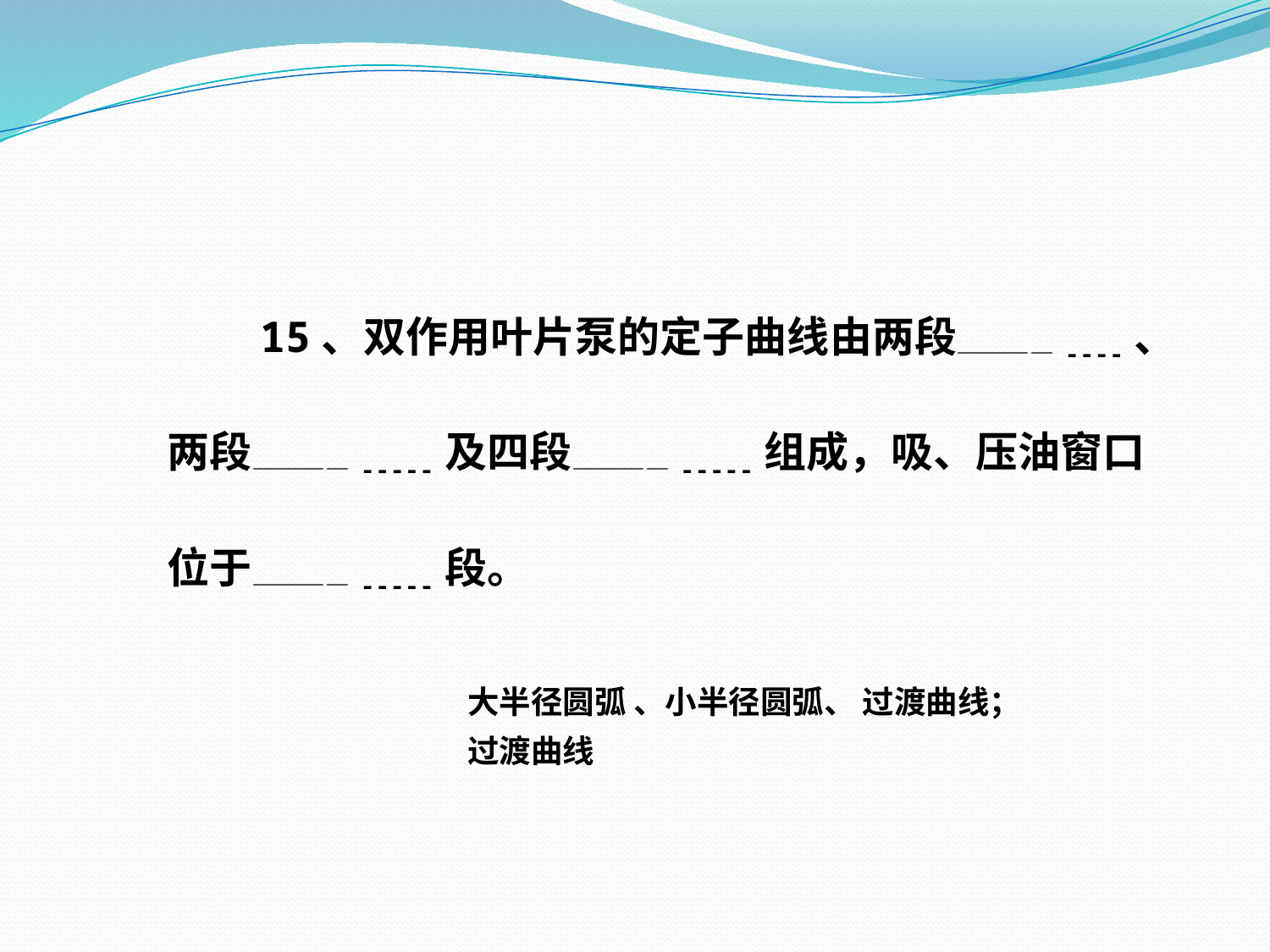

15、双作用叶片泵的定子曲线由两段————----、两段————-----及四段————-----组成，吸、压油窗口位于————-----段。
大半径圆弧 、小半径圆弧、 过渡曲线；
过渡曲线